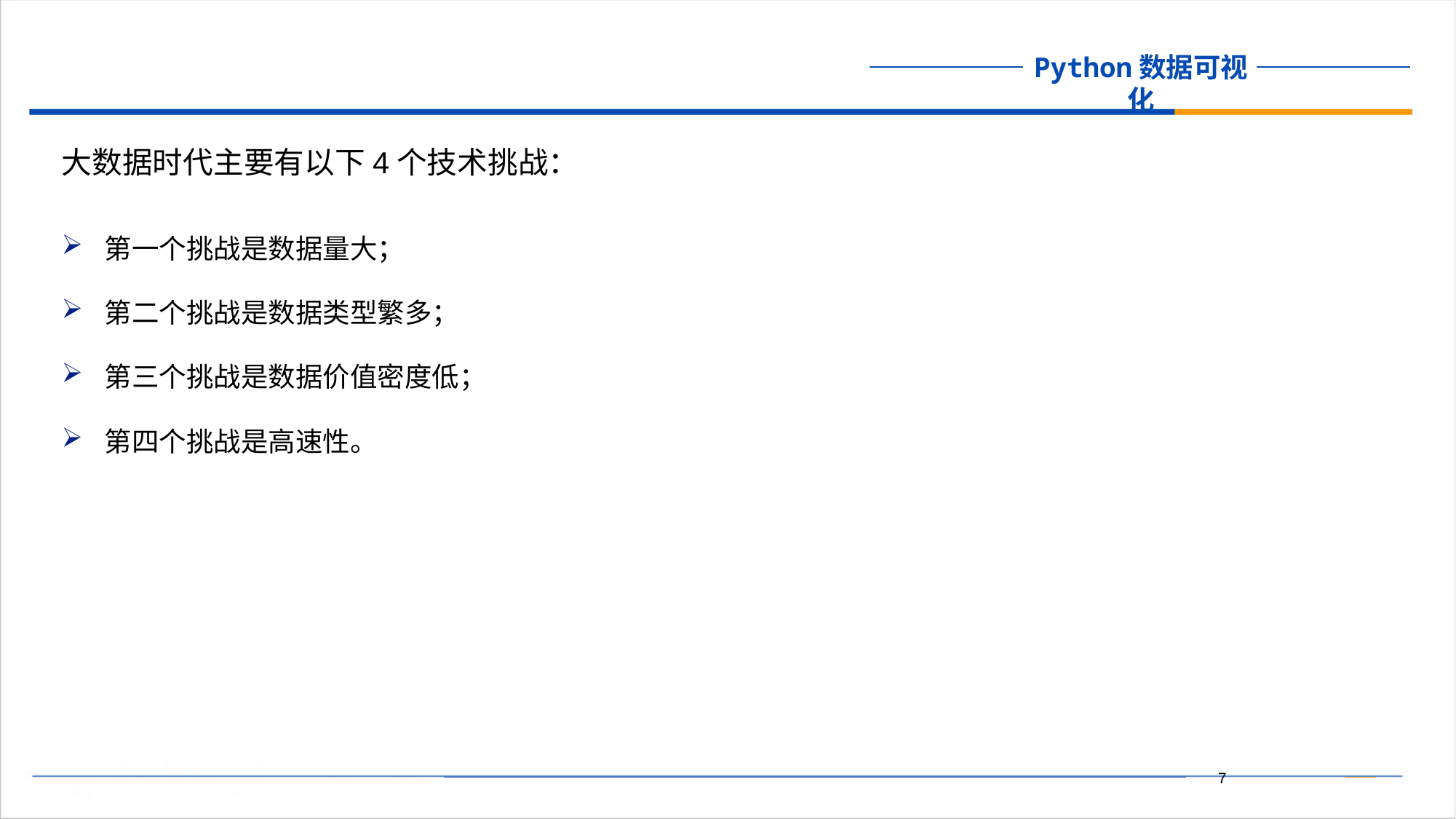

大数据时代主要有以下4个技术挑战：
第一个挑战是数据量大；
第二个挑战是数据类型繁多；
第三个挑战是数据价值密度低；
第四个挑战是高速性。